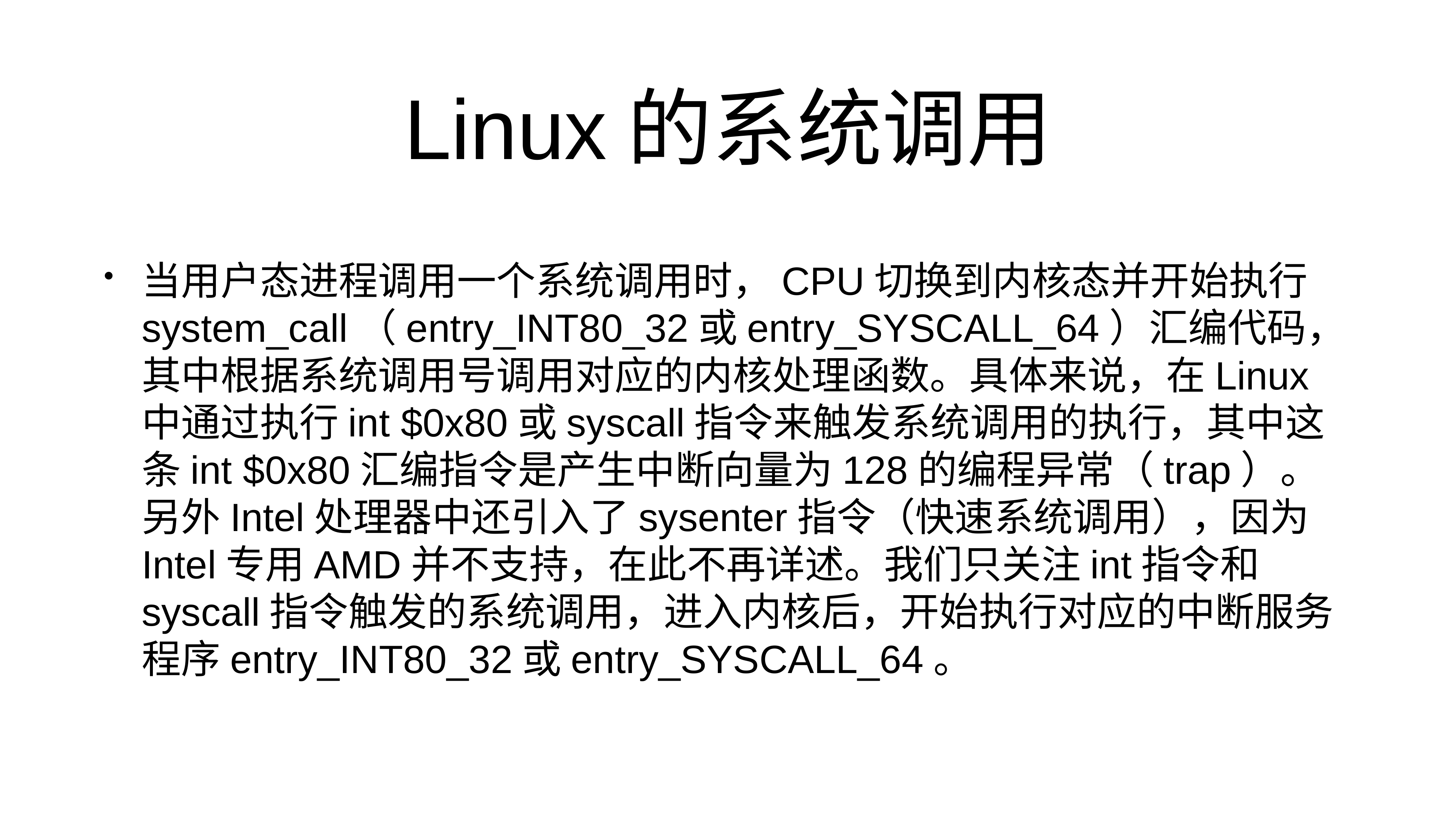

# Linux的系统调用
当用户态进程调用一个系统调用时，CPU切换到内核态并开始执行system_call（entry_INT80_32或entry_SYSCALL_64）汇编代码，其中根据系统调用号调用对应的内核处理函数。具体来说，在Linux中通过执行int $0x80或syscall指令来触发系统调用的执行，其中这条int $0x80汇编指令是产生中断向量为128的编程异常（trap）。另外Intel处理器中还引入了sysenter指令（快速系统调用），因为Intel专用AMD并不支持，在此不再详述。我们只关注int指令和syscall指令触发的系统调用，进入内核后，开始执行对应的中断服务程序entry_INT80_32或entry_SYSCALL_64。